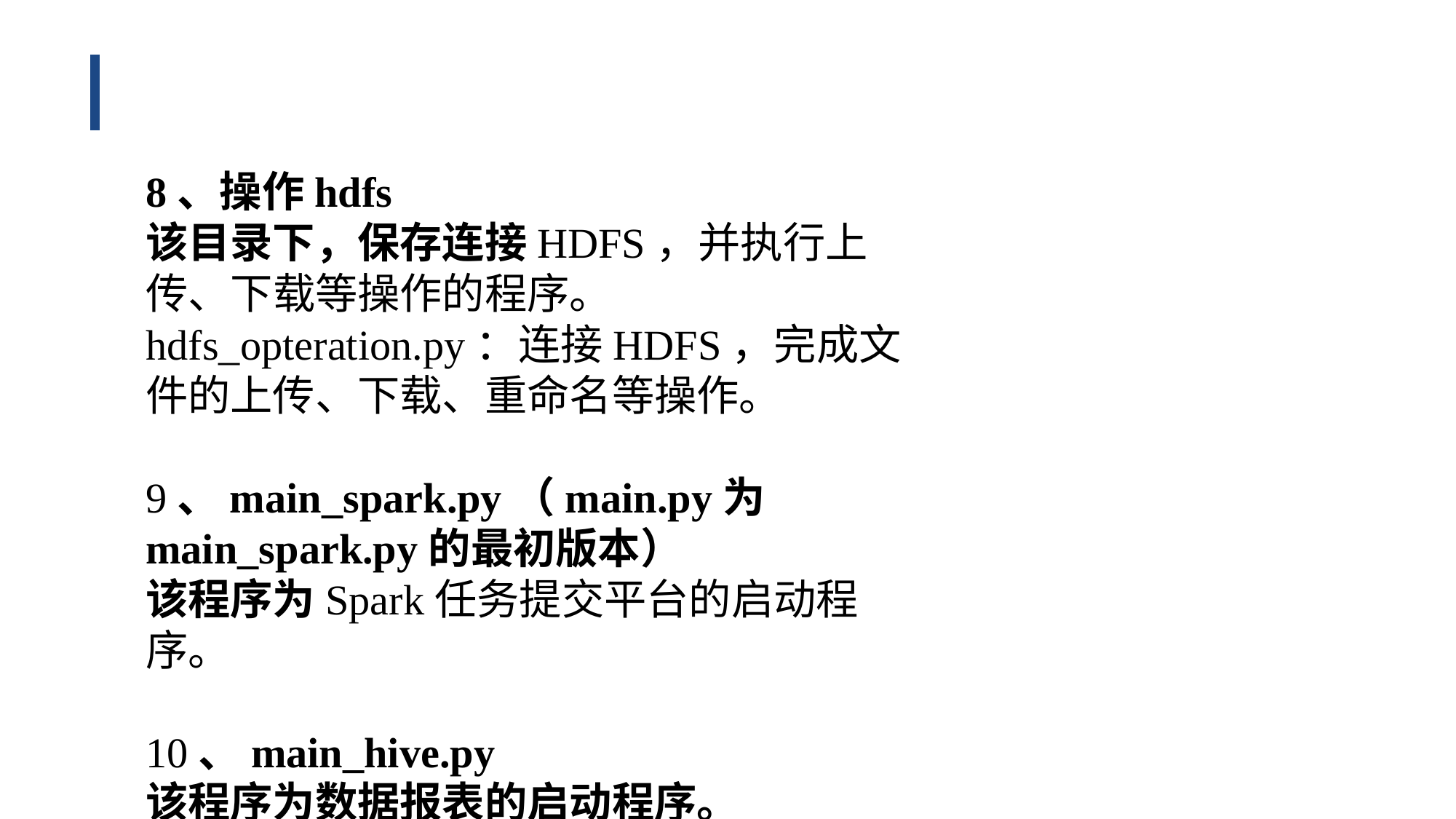

8、操作hdfs该目录下，保存连接HDFS，并执行上传、下载等操作的程序。hdfs_opteration.py：连接HDFS，完成文件的上传、下载、重命名等操作。 9、main_spark.py（main.py为main_spark.py的最初版本）该程序为Spark任务提交平台的启动程序。 10、main_hive.py该程序为数据报表的启动程序。